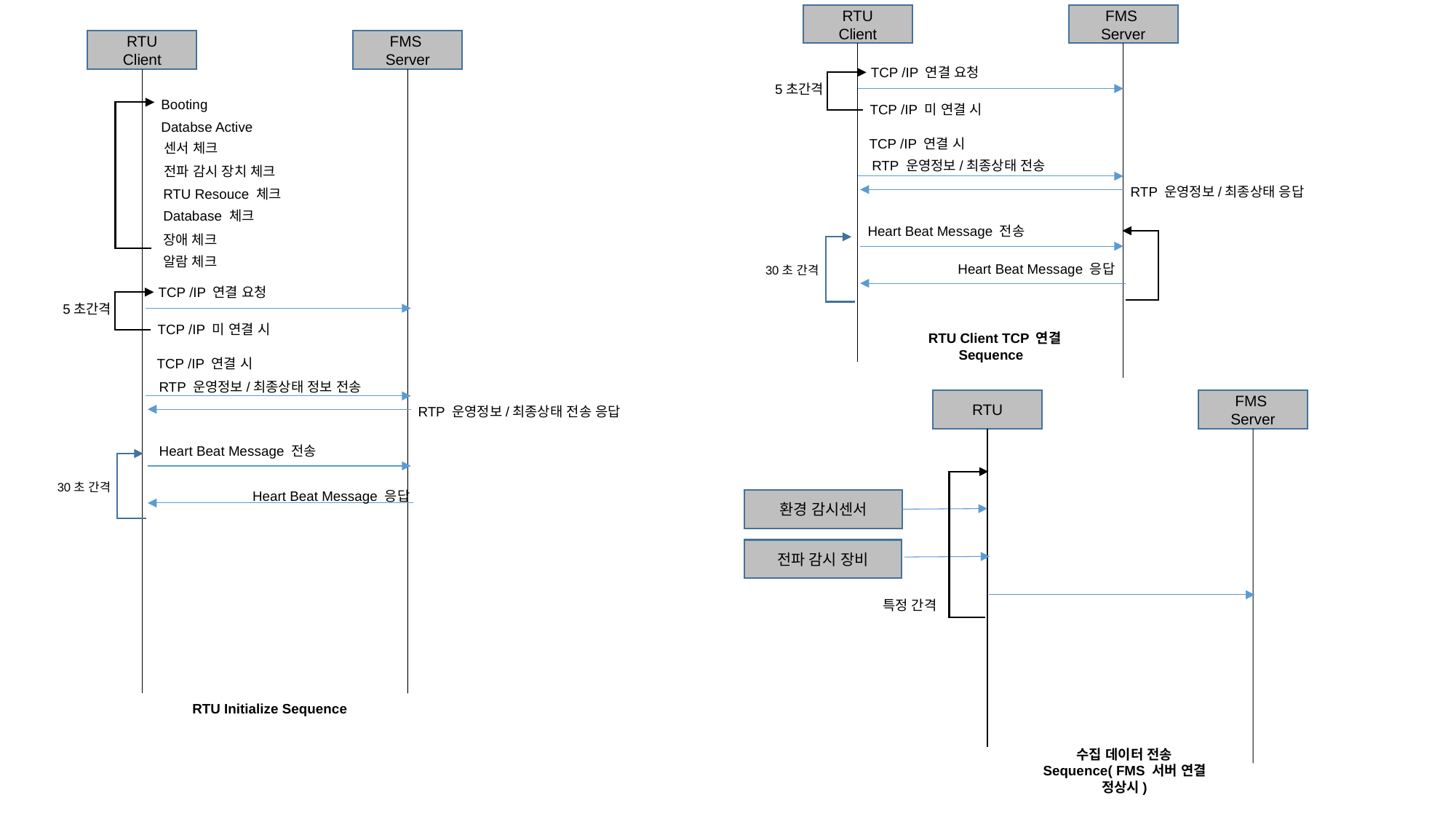

RTU
Client
FMS
Server
RTU
Client
FMS
Server
TCP /IP 연결 요청

5초간격
Booting
TCP /IP 미 연결 시

Databse Active
TCP /IP 연결 시
센서 체크
RTP 운영정보/최종상태 전송
전파 감시 장치 체크
RTP 운영정보/최종상태 응답
RTU Resouce 체크
Database 체크
Heart Beat Message 전송

장애 체크

알람 체크
Heart Beat Message 응답
30초 간격
TCP /IP 연결 요청

5초간격
TCP /IP 미 연결 시
RTU Client TCP 연결 Sequence
TCP /IP 연결 시
RTP 운영정보/최종상태 정보 전송
RTU
FMS
Server
RTP 운영정보/최종상태 전송 응답
Heart Beat Message 전송

30초 간격
Heart Beat Message 응답
환경 감시센서
전파 감시 장비
특정 간격
RTU Initialize Sequence
수집 데이터 전송 Sequence( FMS 서버 연결 정상시)